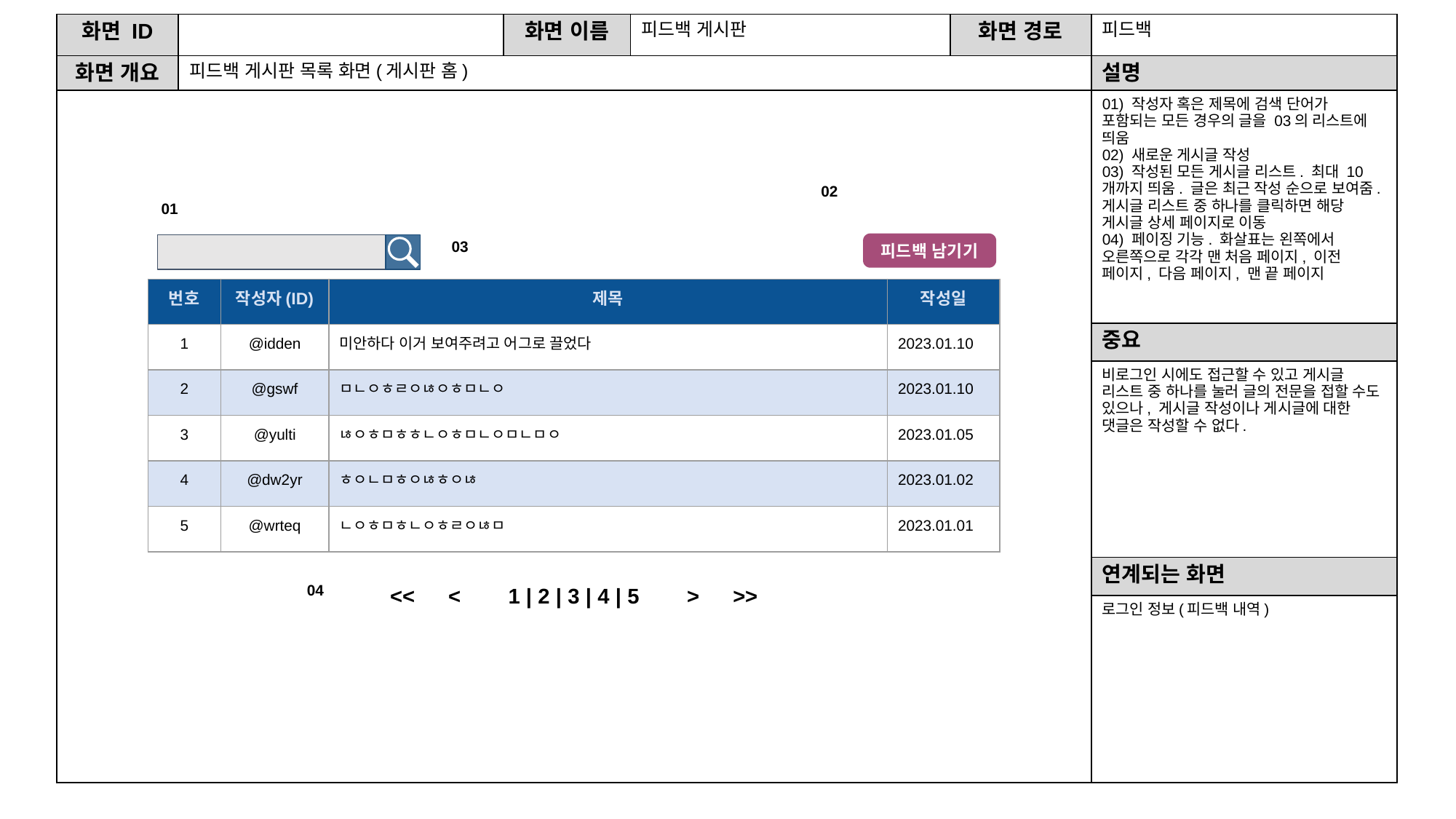

| 화면 ID |  | 화면 이름 | 피드백 게시판 | 화면 경로 | 피드백 |
| --- | --- | --- | --- | --- | --- |
| 화면 개요 | 피드백 게시판 목록 화면(게시판 홈) |  |  |  | 설명 |
|  |  |  |  |  | 01) 작성자 혹은 제목에 검색 단어가 포함되는 모든 경우의 글을 03의 리스트에 띄움 02) 새로운 게시글 작성 03) 작성된 모든 게시글 리스트. 최대 10개까지 띄움. 글은 최근 작성 순으로 보여줌. 게시글 리스트 중 하나를 클릭하면 해당 게시글 상세 페이지로 이동 04) 페이징 기능. 화살표는 왼쪽에서 오른쪽으로 각각 맨 처음 페이지, 이전 페이지, 다음 페이지, 맨 끝 페이지 |
|  |  |  |  |  | 중요 |
|  |  |  |  |  | 비로그인 시에도 접근할 수 있고 게시글 리스트 중 하나를 눌러 글의 전문을 접할 수도 있으나, 게시글 작성이나 게시글에 대한 댓글은 작성할 수 없다. |
|  |  |  |  |  | 연계되는 화면 |
|  |  |  |  |  | 로그인 정보(피드백 내역) |
02
01
03
피드백 남기기

| 번호 | 작성자(ID) | 제목 | 작성일 |
| --- | --- | --- | --- |
| 1 | @idden | 미안하다 이거 보여주려고 어그로 끌었다 | 2023.01.10 |
| 2 | @gswf | ㅁㄴㅇㅎㄹㅇㄶㅇㅎㅁㄴㅇ | 2023.01.10 |
| 3 | @yulti | ㄶㅇㅎㅁㅎㅎㄴㅇㅎㅁㄴㅇㅁㄴㅁㅇ | 2023.01.05 |
| 4 | @dw2yr | ㅎㅇㄴㅁㅎㅇㄶㅎㅇㄶ | 2023.01.02 |
| 5 | @wrteq | ㄴㅇㅎㅁㅎㄴㅇㅎㄹㅇㄶㅁ | 2023.01.01 |
04
<<
<
1 | 2 | 3 | 4 | 5
>
>>